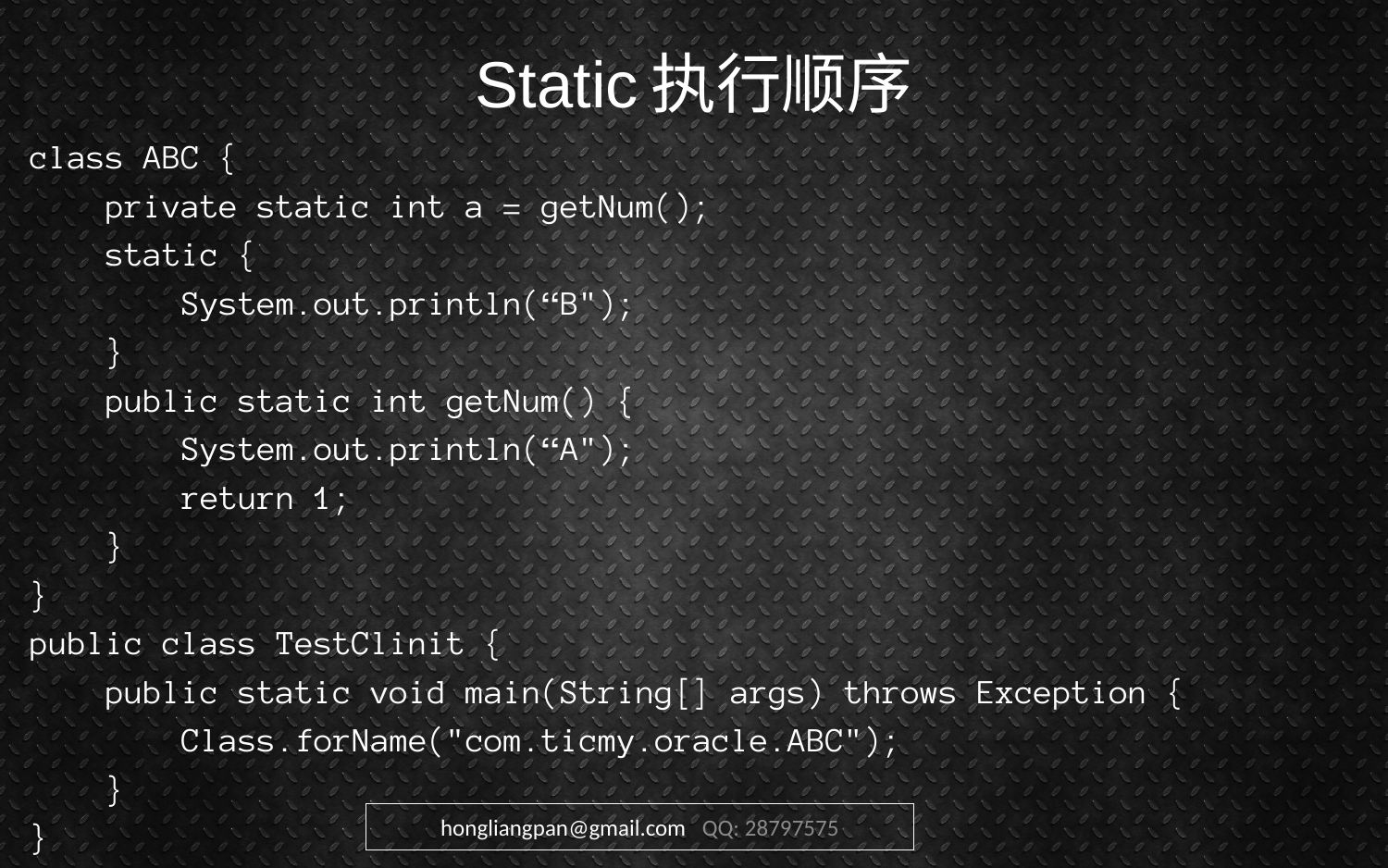

# Static执行顺序
class ABC {
    private static int a = getNum();
    static {
        System.out.println(“B");
    }
    public static int getNum() {
        System.out.println(“A");
        return 1;
    }
}
public class TestClinit {
    public static void main(String[] args) throws Exception {
        Class.forName("com.ticmy.oracle.ABC");
    }
}